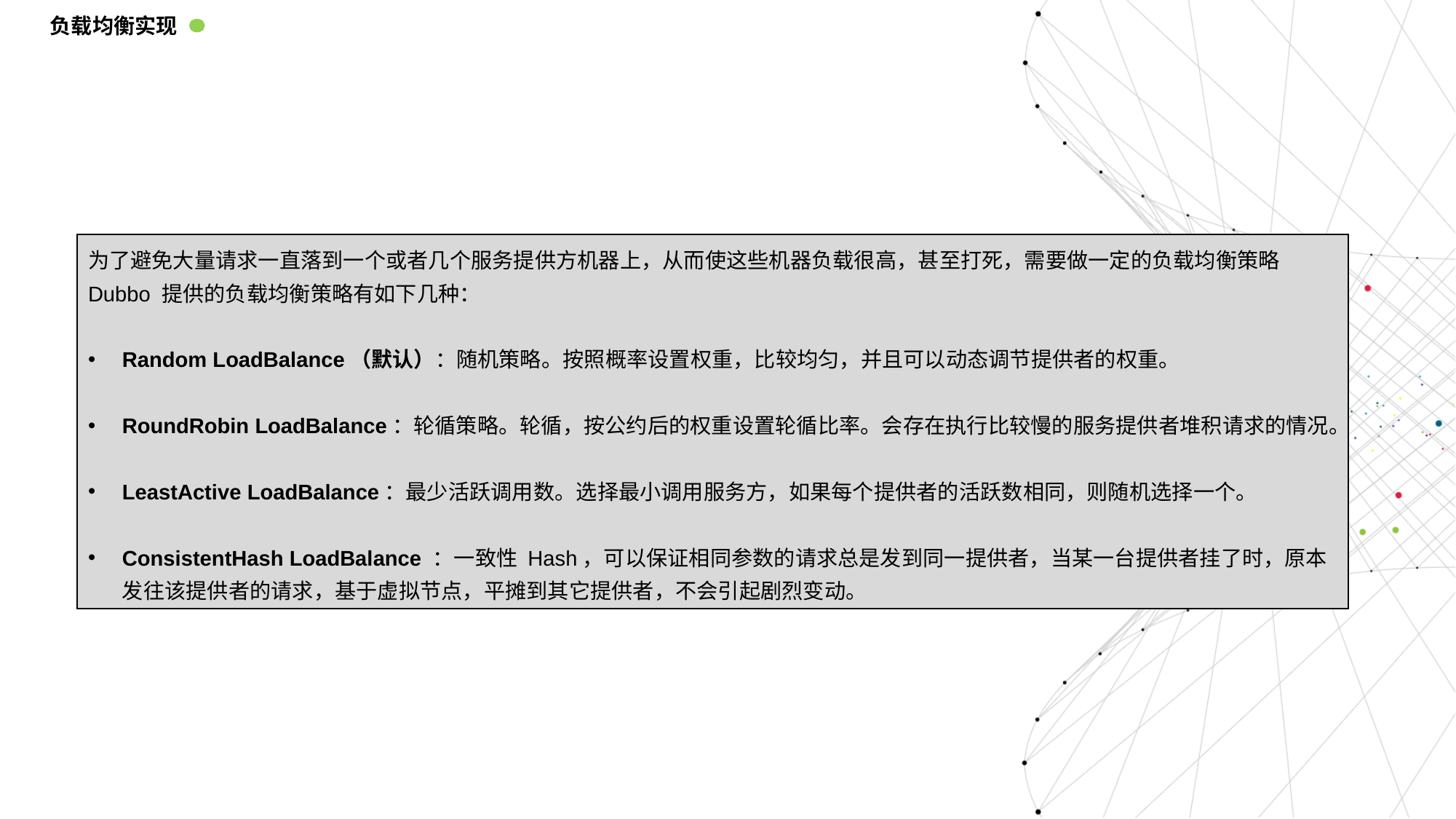

负载均衡实现

为了避免大量请求一直落到一个或者几个服务提供方机器上，从而使这些机器负载很高，甚至打死，需要做一定的负载均衡策略
Dubbo 提供的负载均衡策略有如下几种：

Random LoadBalance（默认）：随机策略。按照概率设置权重，比较均匀，并且可以动态调节提供者的权重。

RoundRobin LoadBalance：轮循策略。轮循，按公约后的权重设置轮循比率。会存在执行比较慢的服务提供者堆积请求的情况。

LeastActive LoadBalance：最少活跃调用数。选择最小调用服务方，如果每个提供者的活跃数相同，则随机选择一个。

ConsistentHash LoadBalance ：一致性 Hash，可以保证相同参数的请求总是发到同一提供者，当某一台提供者挂了时，原本发往该提供者的请求，基于虚拟节点，平摊到其它提供者，不会引起剧烈变动。